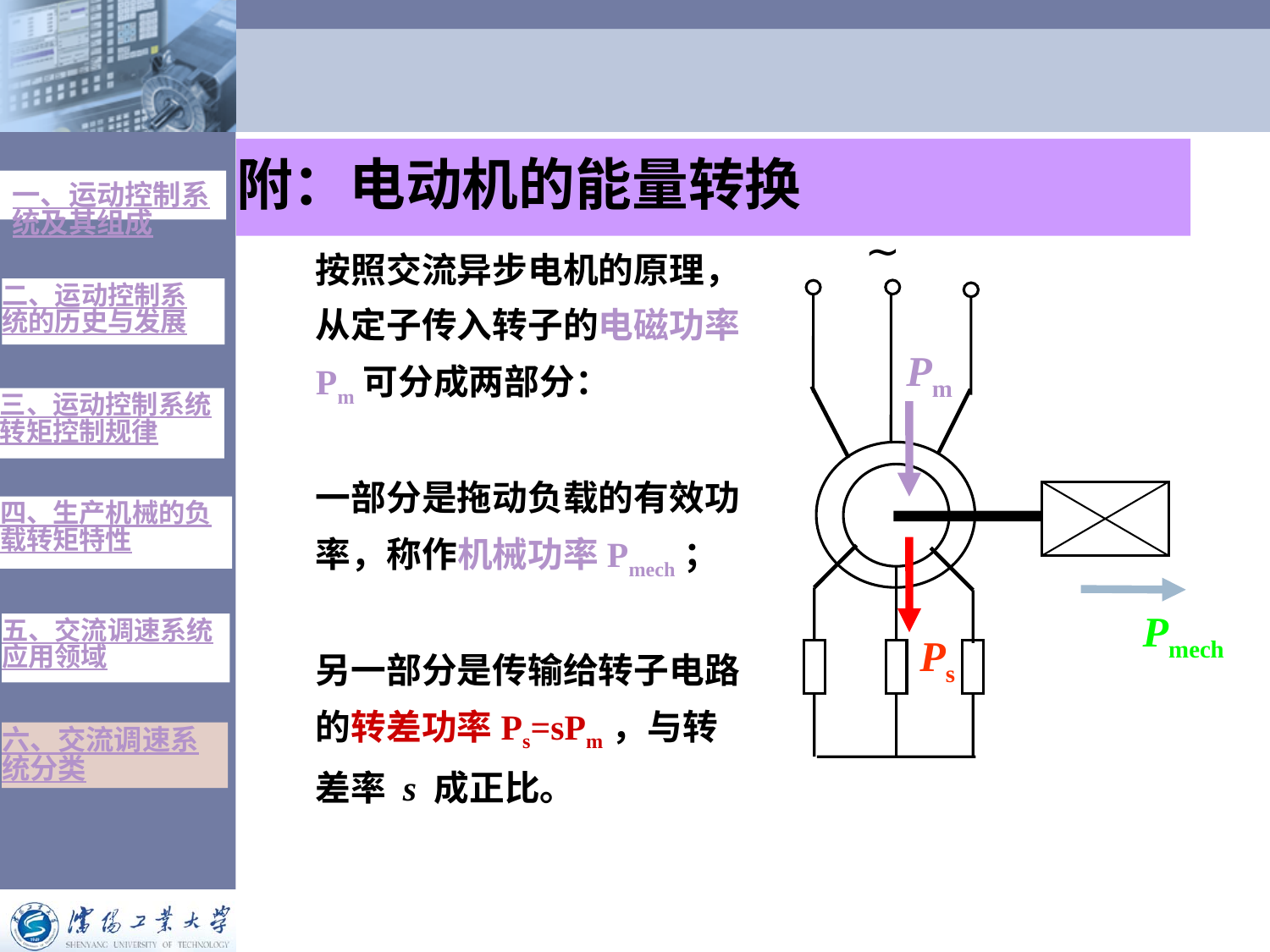

# 附：电动机的能量转换
一、运动控制系统及其组成

~

Pm

Pmech
Ps
按照交流异步电机的原理，从定子传入转子的电磁功率Pm可分成两部分：

一部分是拖动负载的有效功率，称作机械功率Pmech；

另一部分是传输给转子电路的转差功率Ps=sPm，与转差率 s 成正比。
二、运动控制系统的历史与发展
三、运动控制系统转矩控制规律
四、生产机械的负载转矩特性
五、交流调速系统应用领域
六、交流调速系统分类